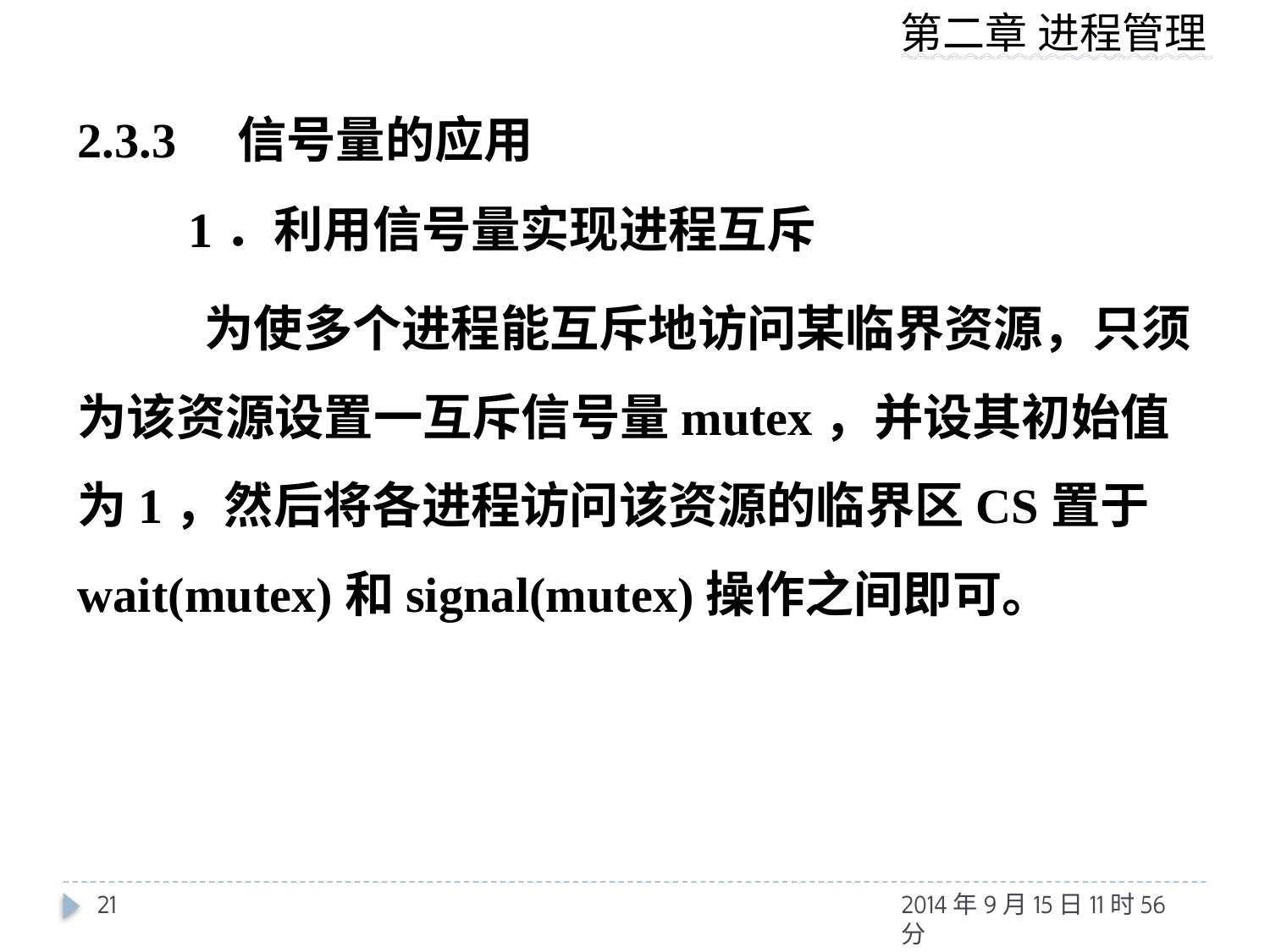

2.3.3　信号量的应用
　　1．利用信号量实现进程互斥
	为使多个进程能互斥地访问某临界资源，只须为该资源设置一互斥信号量mutex，并设其初始值为1，然后将各进程访问该资源的临界区CS置于wait(mutex)和signal(mutex)操作之间即可。
21
2014年9月15日11时56分